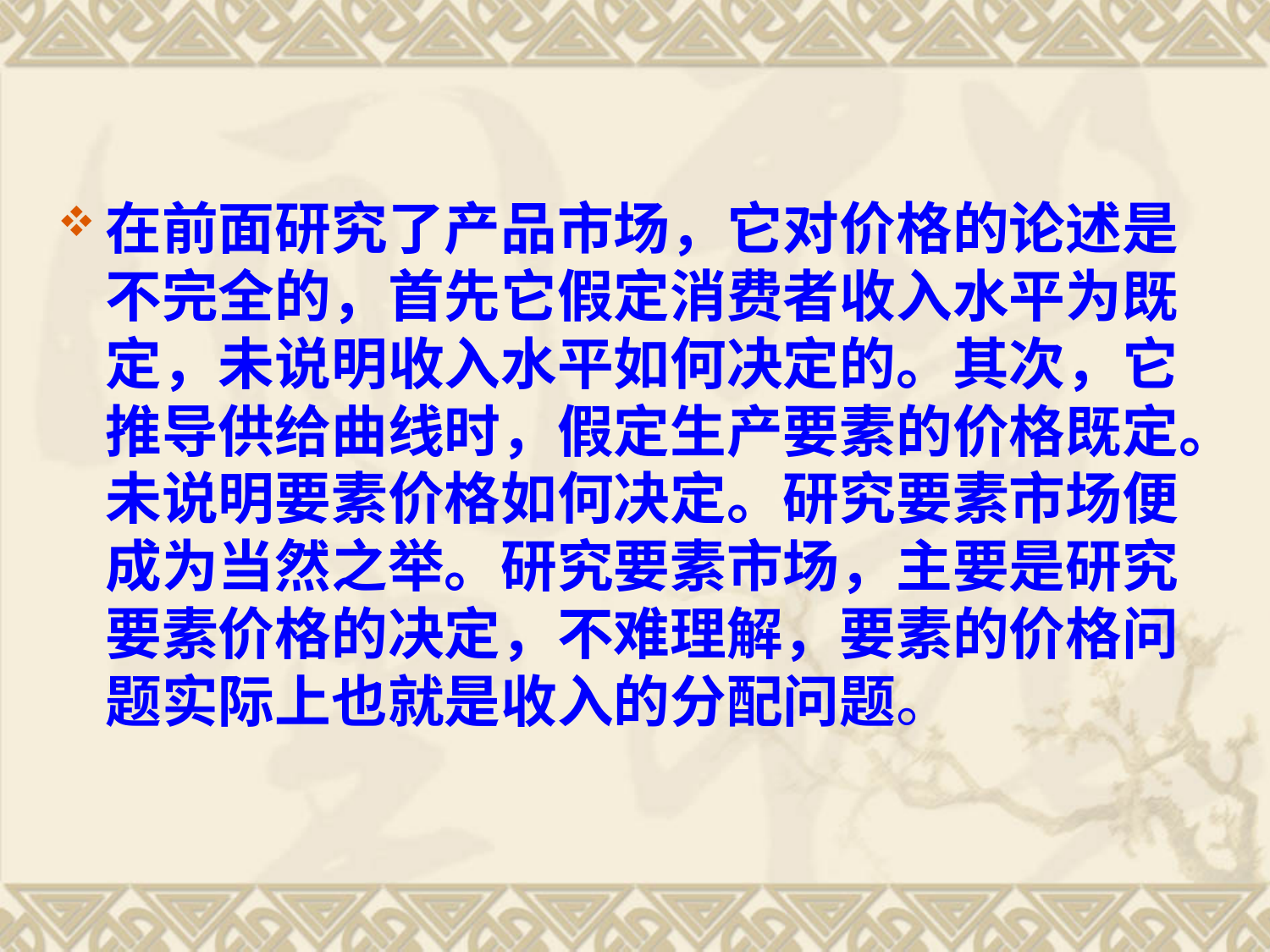

在前面研究了产品市场，它对价格的论述是不完全的，首先它假定消费者收入水平为既定，未说明收入水平如何决定的。其次，它推导供给曲线时，假定生产要素的价格既定。未说明要素价格如何决定。研究要素市场便成为当然之举。研究要素市场，主要是研究要素价格的决定，不难理解，要素的价格问题实际上也就是收入的分配问题。